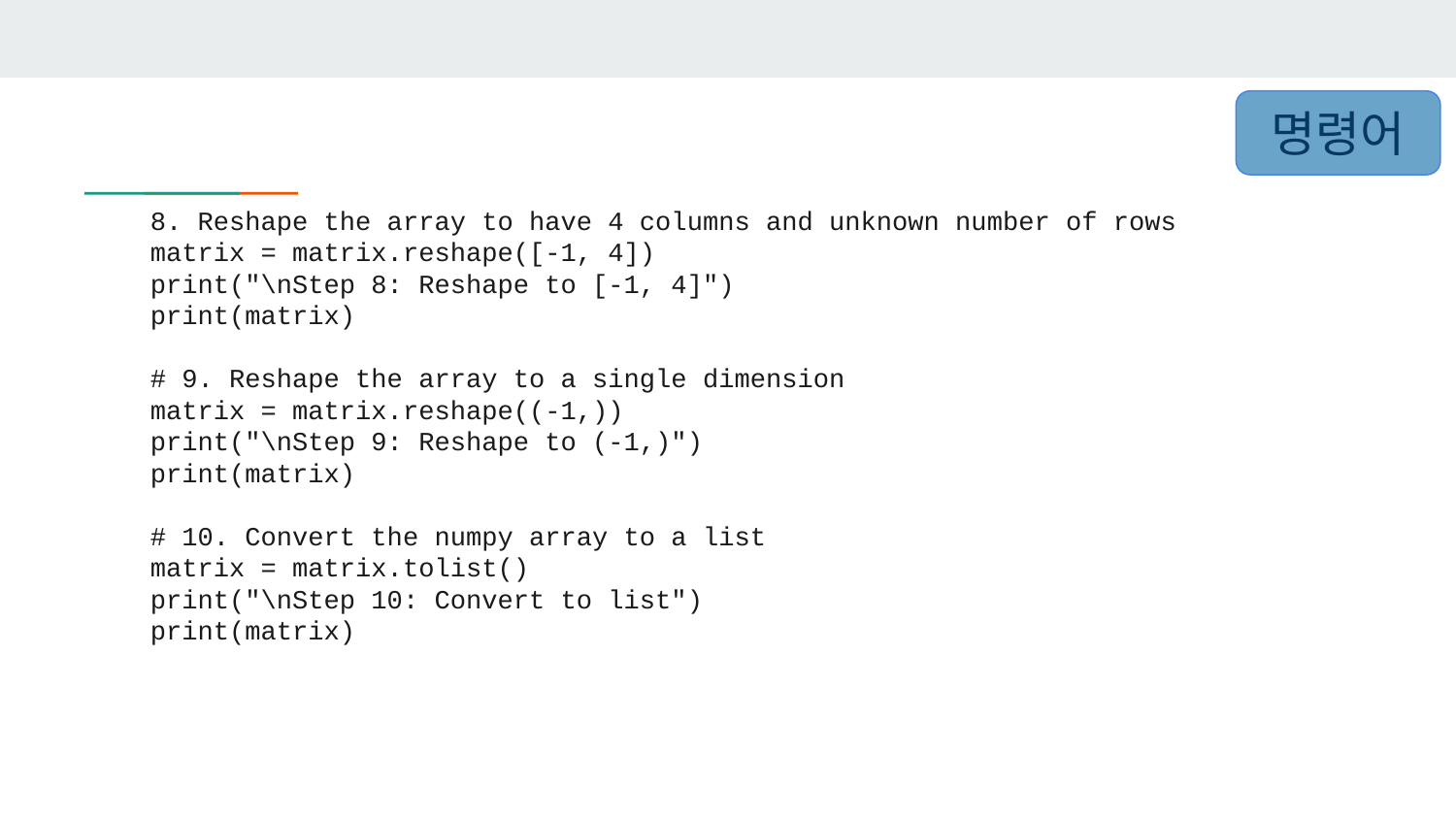

명령어
8. Reshape the array to have 4 columns and unknown number of rows
matrix = matrix.reshape([-1, 4])
print("\nStep 8: Reshape to [-1, 4]")
print(matrix)

# 9. Reshape the array to a single dimension
matrix = matrix.reshape((-1,))
print("\nStep 9: Reshape to (-1,)")
print(matrix)

# 10. Convert the numpy array to a list
matrix = matrix.tolist()
print("\nStep 10: Convert to list")
print(matrix)